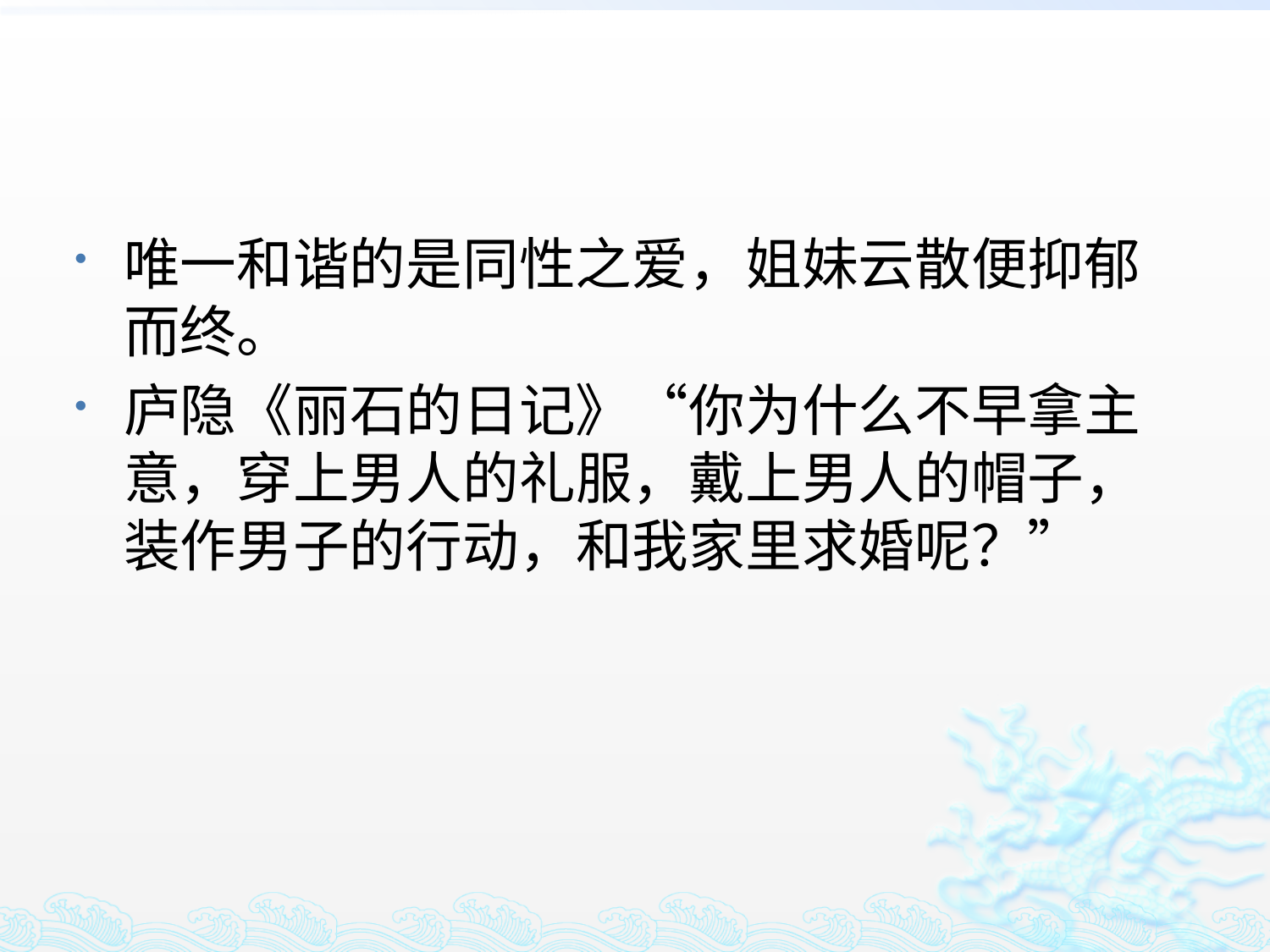

#
唯一和谐的是同性之爱，姐妹云散便抑郁而终。
庐隐《丽石的日记》“你为什么不早拿主意，穿上男人的礼服，戴上男人的帽子，装作男子的行动，和我家里求婚呢？”